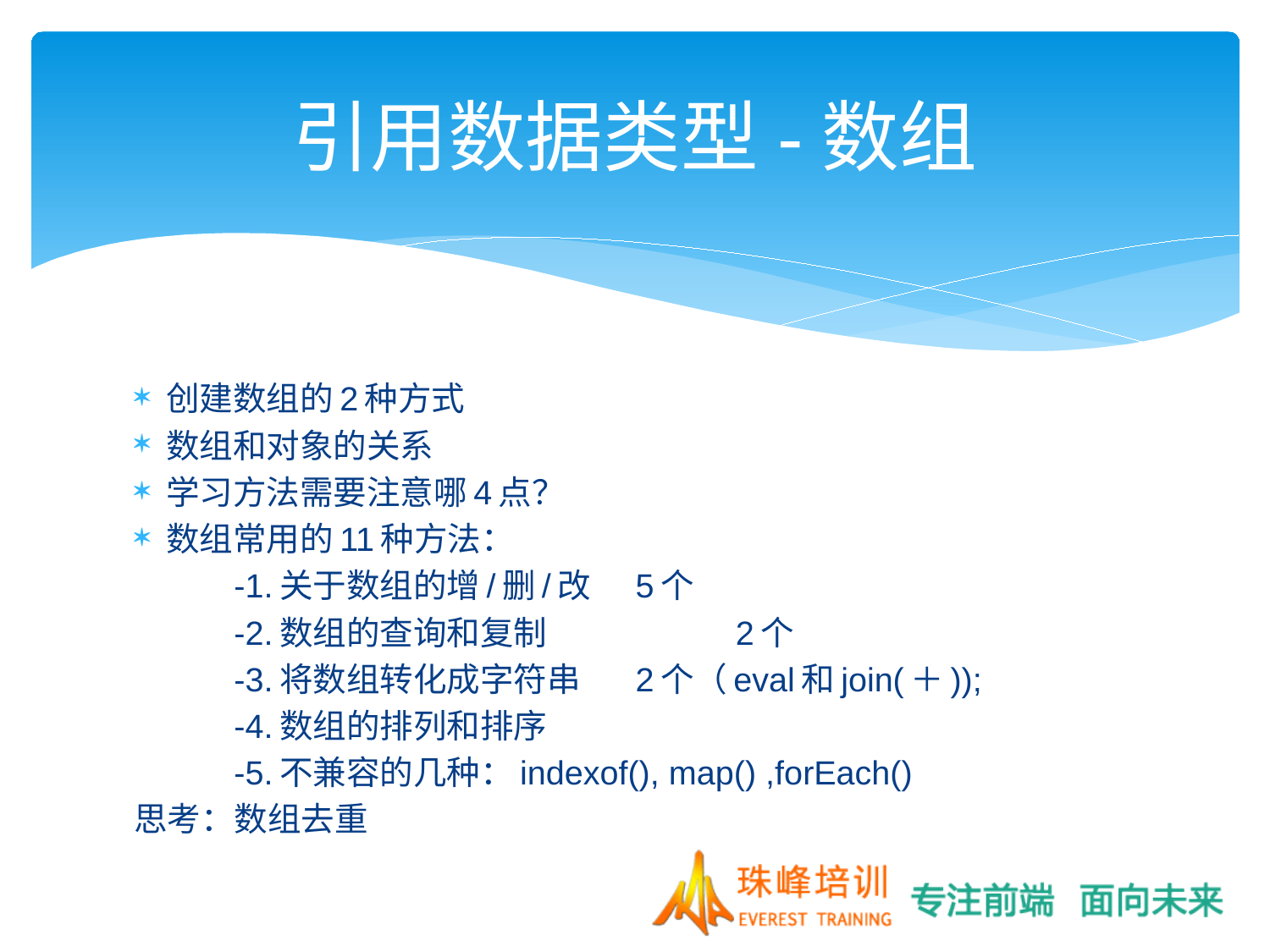

# 引用数据类型-数组
创建数组的2种方式
数组和对象的关系
学习方法需要注意哪4点？
数组常用的11种方法：
	-1.关于数组的增/删/改	5个
	-2.数组的查询和复制		2个
	-3.将数组转化成字符串	2个（eval和join(＋));
	-4.数组的排列和排序
	-5.不兼容的几种：indexof(), map() ,forEach()
思考：数组去重